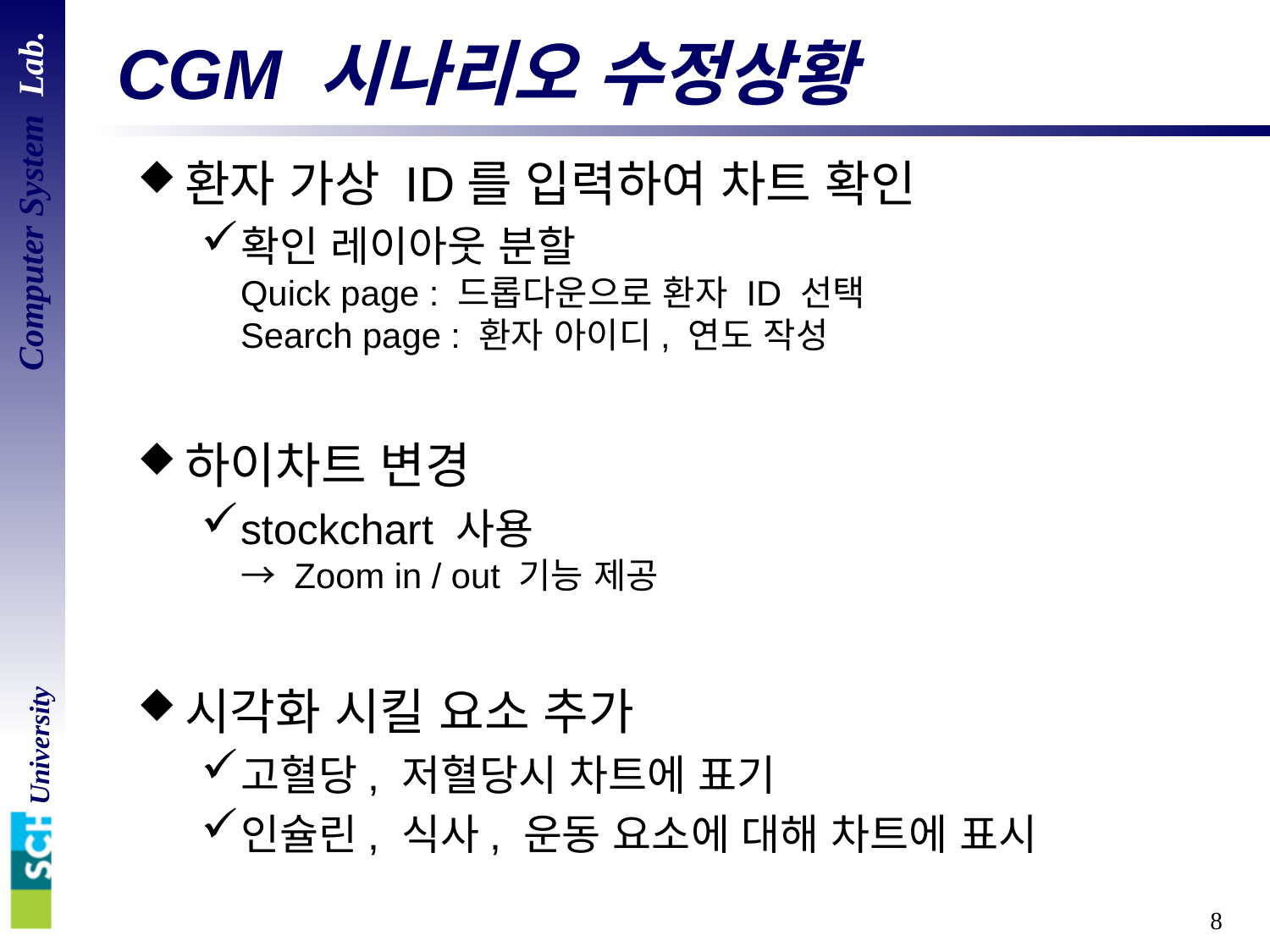

# CGM 시나리오 수정상황
환자 가상 ID를 입력하여 차트 확인
확인 레이아웃 분할
Quick page : 드롭다운으로 환자 ID 선택
Search page : 환자 아이디, 연도 작성

하이차트 변경
stockchart 사용
→ Zoom in / out 기능 제공

시각화 시킬 요소 추가
고혈당, 저혈당시 차트에 표기
인슐린, 식사, 운동 요소에 대해 차트에 표시